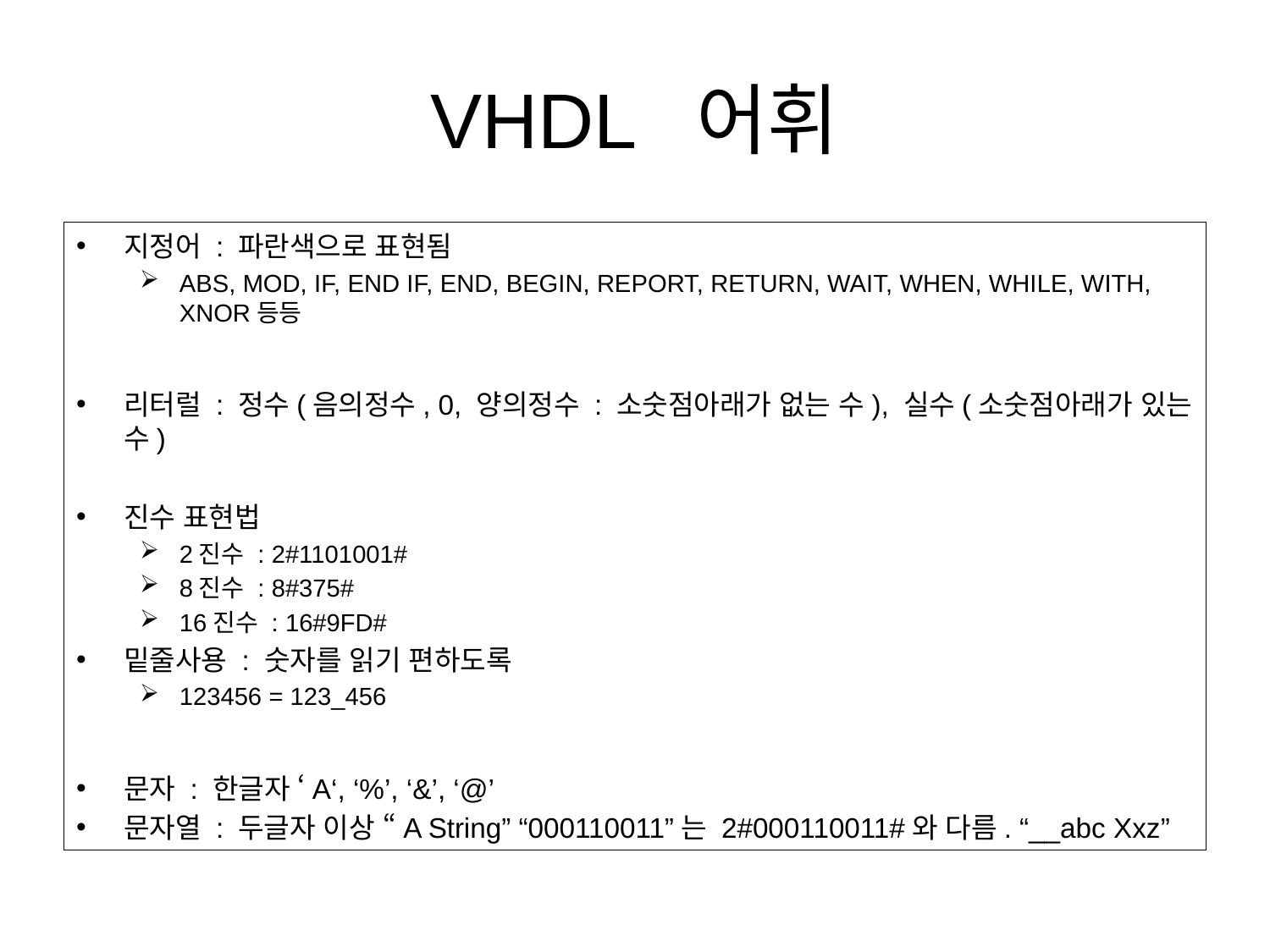

# VHDL  어휘
지정어 : 파란색으로 표현됨
ABS, MOD, IF, END IF, END, BEGIN, REPORT, RETURN, WAIT, WHEN, WHILE, WITH, XNOR등등

리터럴 : 정수(음의정수, 0, 양의정수 : 소숫점아래가 없는 수), 실수(소숫점아래가 있는 수)

진수 표현법
2진수 : 2#1101001#
8진수 : 8#375#
16진수 : 16#9FD#
밑줄사용 : 숫자를 읽기 편하도록
123456 = 123_456

문자 : 한글자 ‘A‘, ‘%’, ‘&’, ‘@’
문자열 : 두글자 이상 “A String” “000110011”는 2#000110011#와 다름. “__abc Xxz”